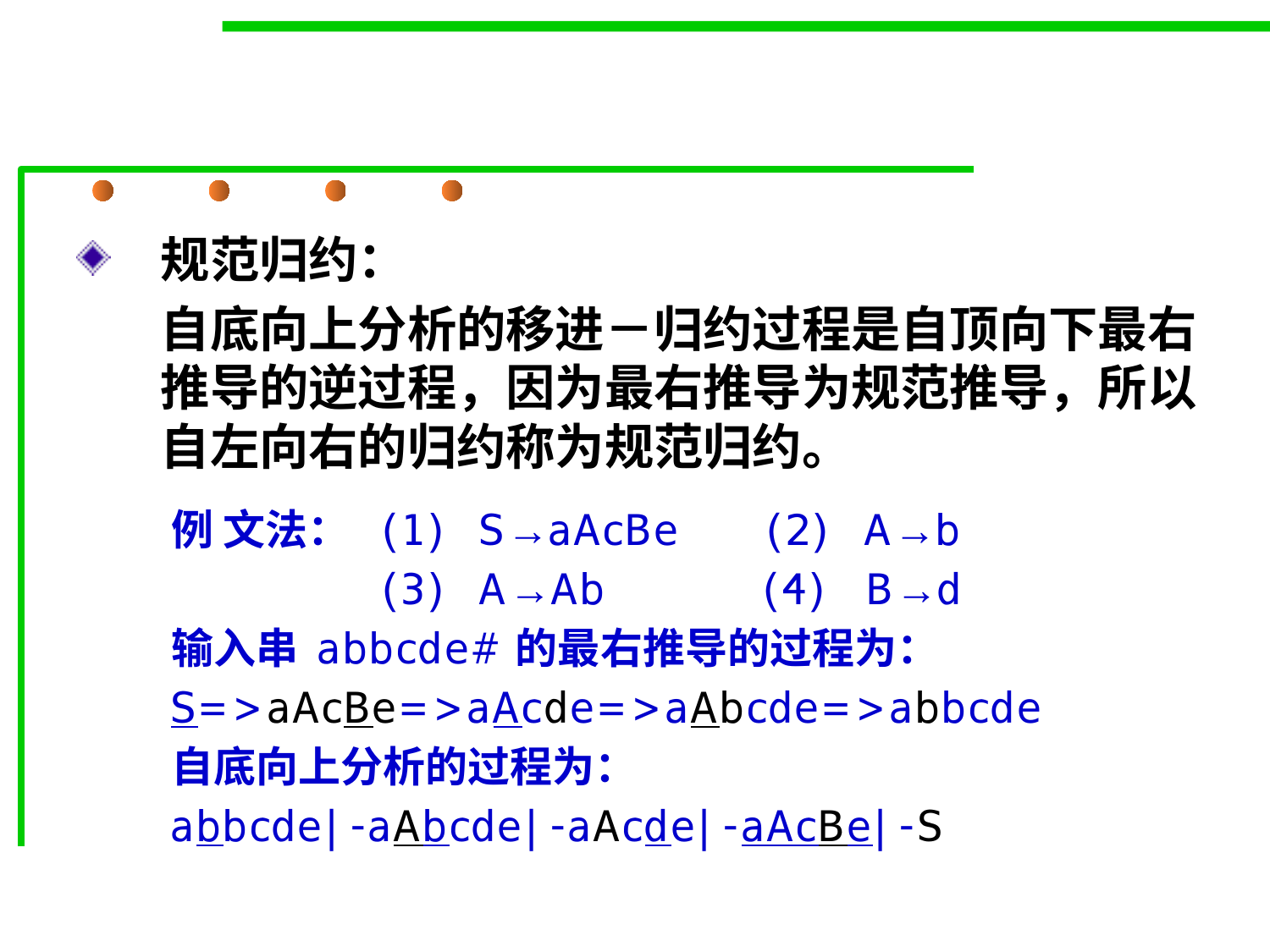

#
规范归约：
	自底向上分析的移进－归约过程是自顶向下最右推导的逆过程，因为最右推导为规范推导，所以自左向右的归约称为规范归约。
例 文法：	(1)   S→aAcBe       (2)   A→b
           	(3)   A→Ab           	(4)   B→d
输入串 abbcde#的最右推导的过程为：
S=>aAcBe=>aAcde=>aAbcde=>abbcde
自底向上分析的过程为：
abbcde|-aAbcde|-aAcde|-aAcBe|-S